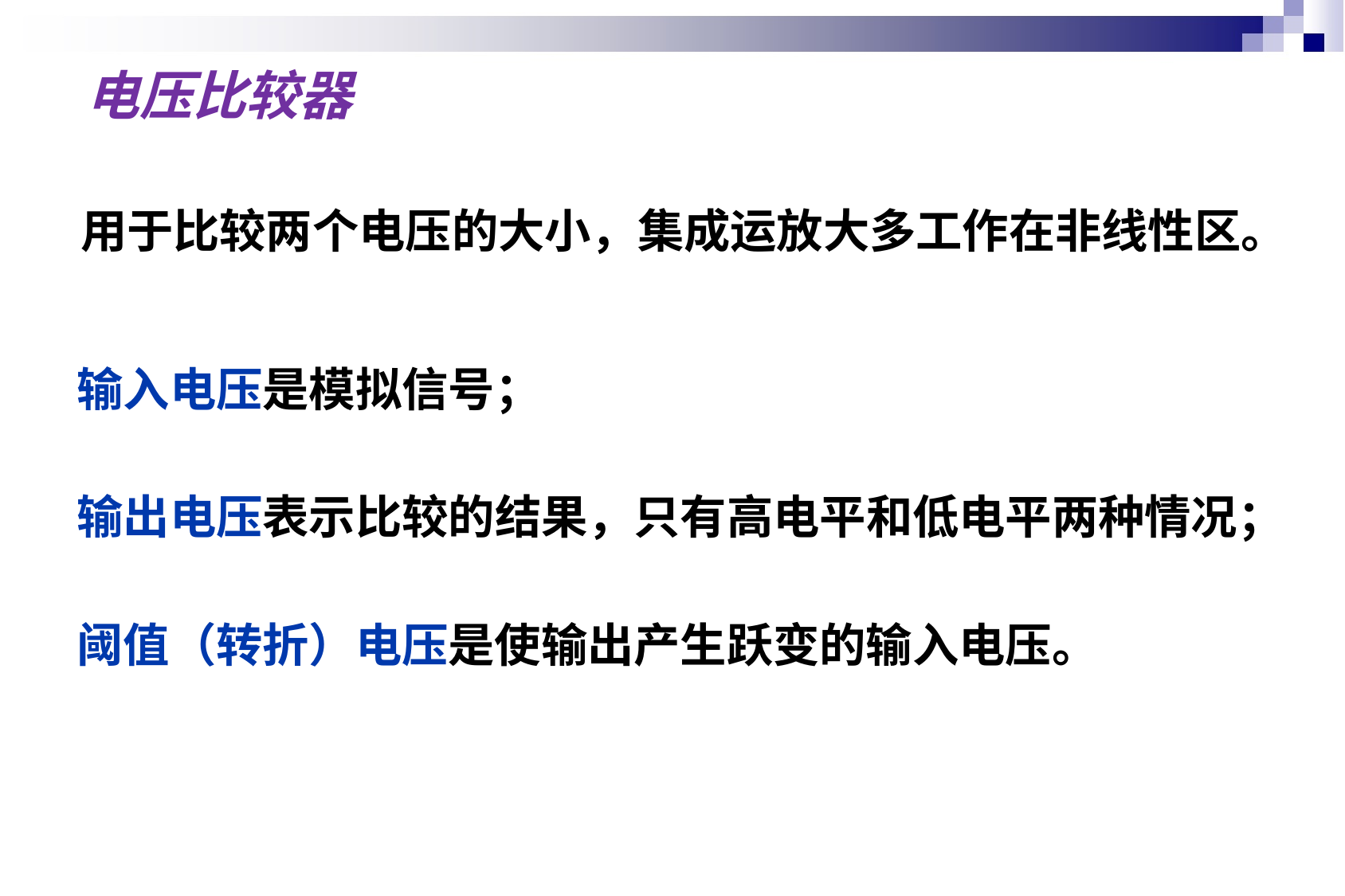

电压比较器
用于比较两个电压的大小，集成运放大多工作在非线性区。
输入电压是模拟信号；

输出电压表示比较的结果，只有高电平和低电平两种情况；

阈值（转折）电压是使输出产生跃变的输入电压。